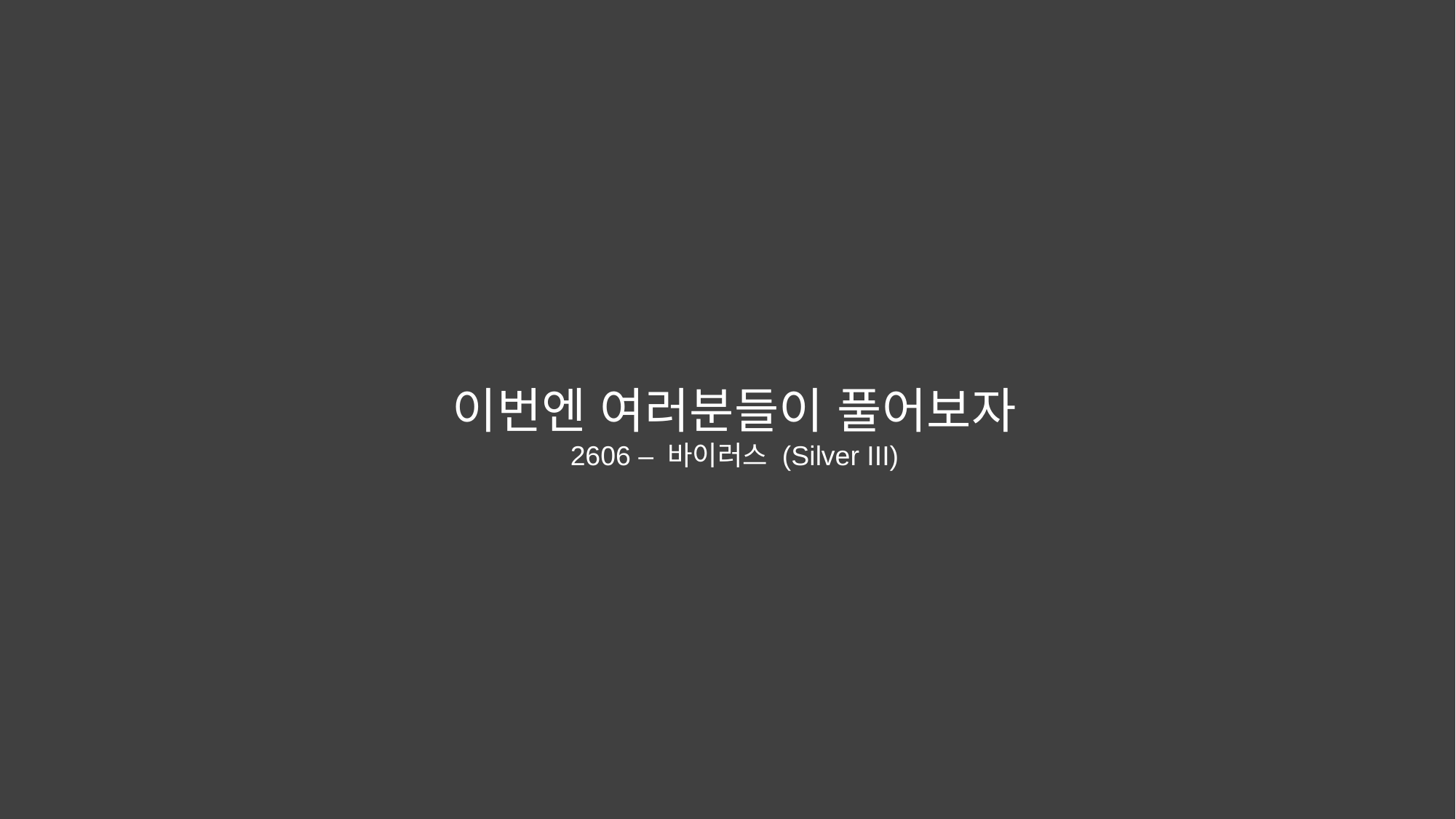

이번엔 여러분들이 풀어보자
2606 – 바이러스 (Silver III)